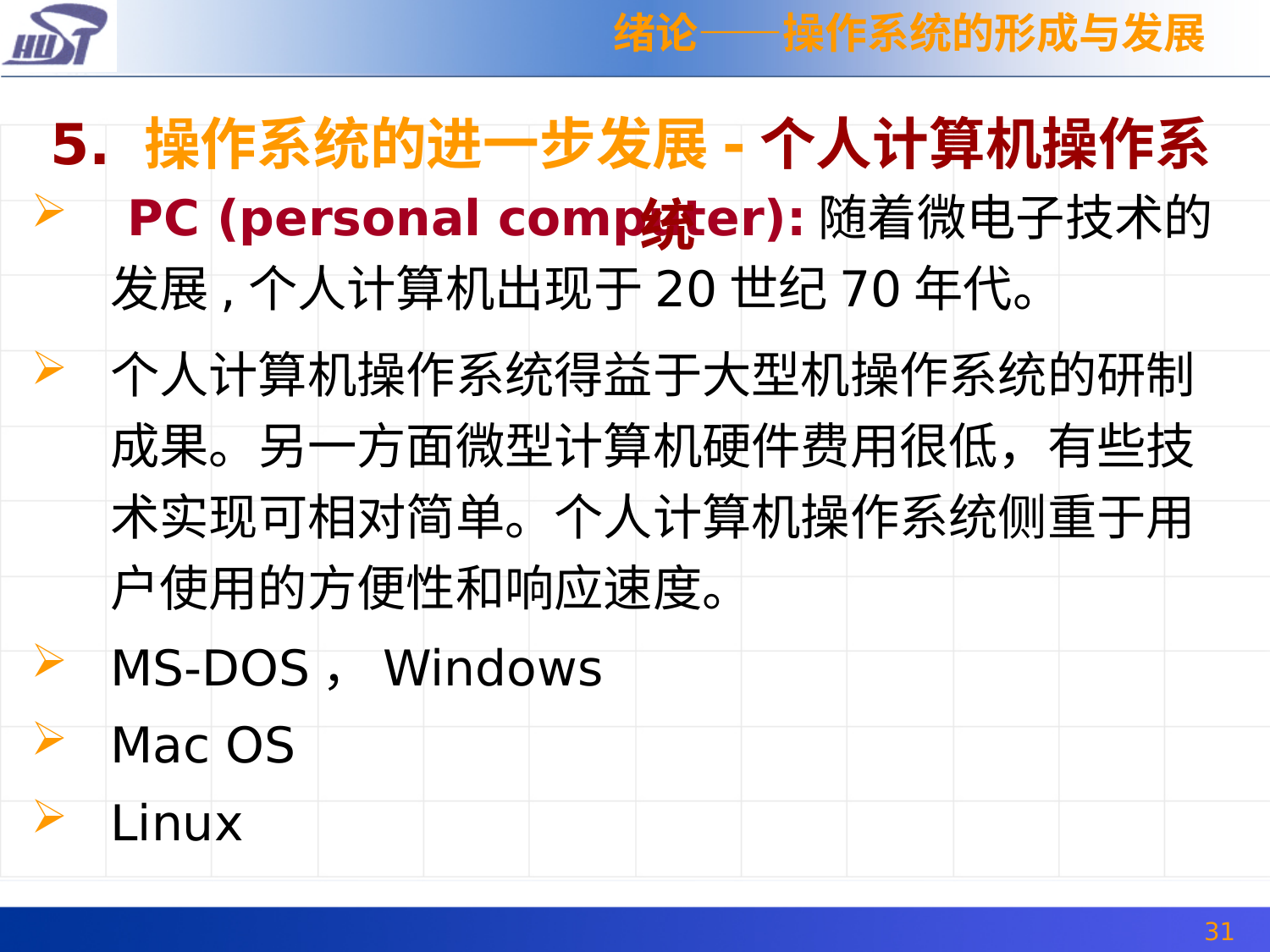

绪论——操作系统的形成与发展
5. 操作系统的进一步发展-个人计算机操作系统
# PC (personal computer):随着微电子技术的发展,个人计算机出现于20世纪70年代。
个人计算机操作系统得益于大型机操作系统的研制成果。另一方面微型计算机硬件费用很低，有些技术实现可相对简单。个人计算机操作系统侧重于用户使用的方便性和响应速度。
MS-DOS，Windows
Mac OS
Linux
31